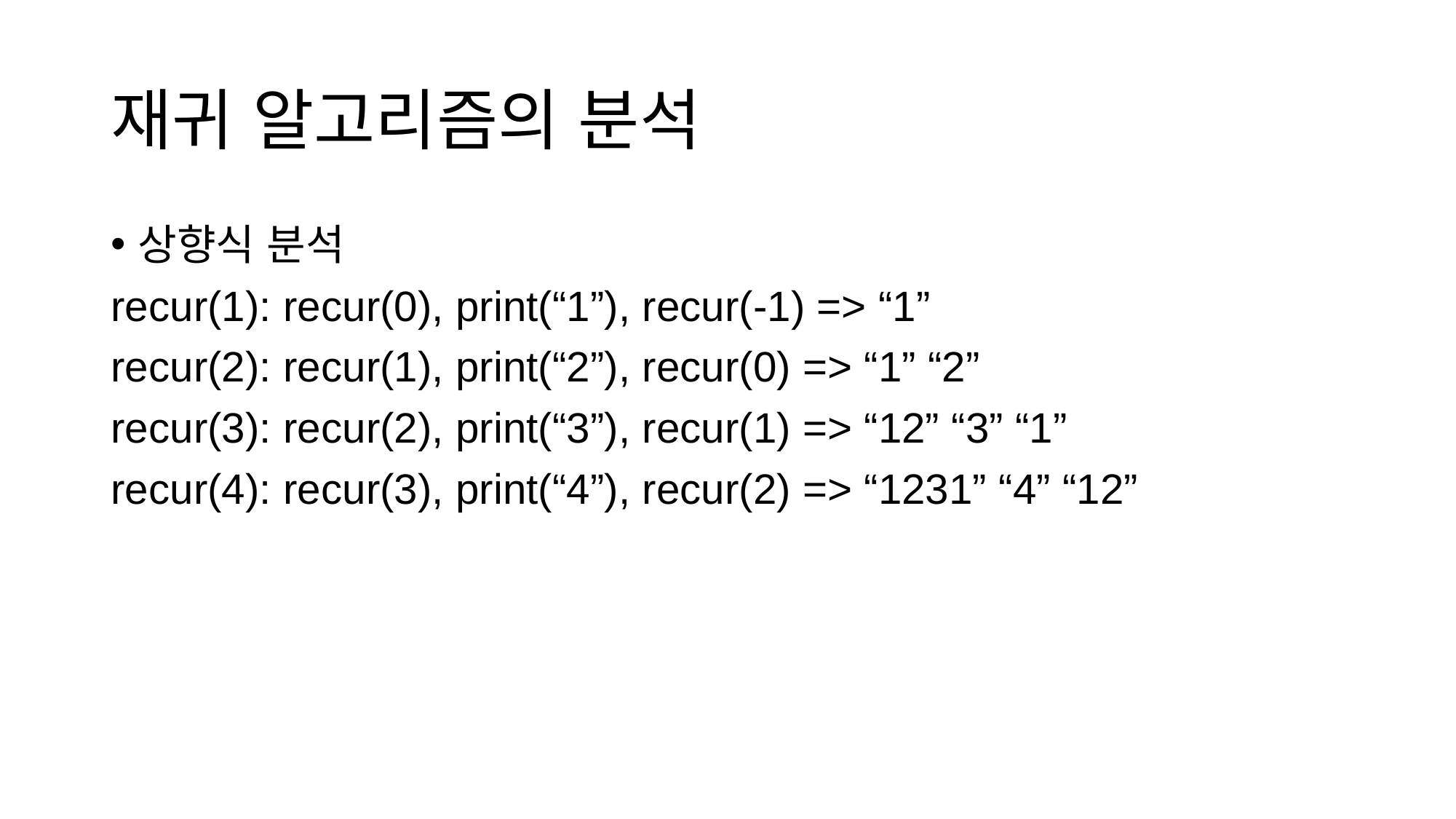

# 재귀 알고리즘의 분석
상향식 분석
recur(1): recur(0), print(“1”), recur(-1) => “1”
recur(2): recur(1), print(“2”), recur(0) => “1” “2”
recur(3): recur(2), print(“3”), recur(1) => “12” “3” “1”
recur(4): recur(3), print(“4”), recur(2) => “1231” “4” “12”